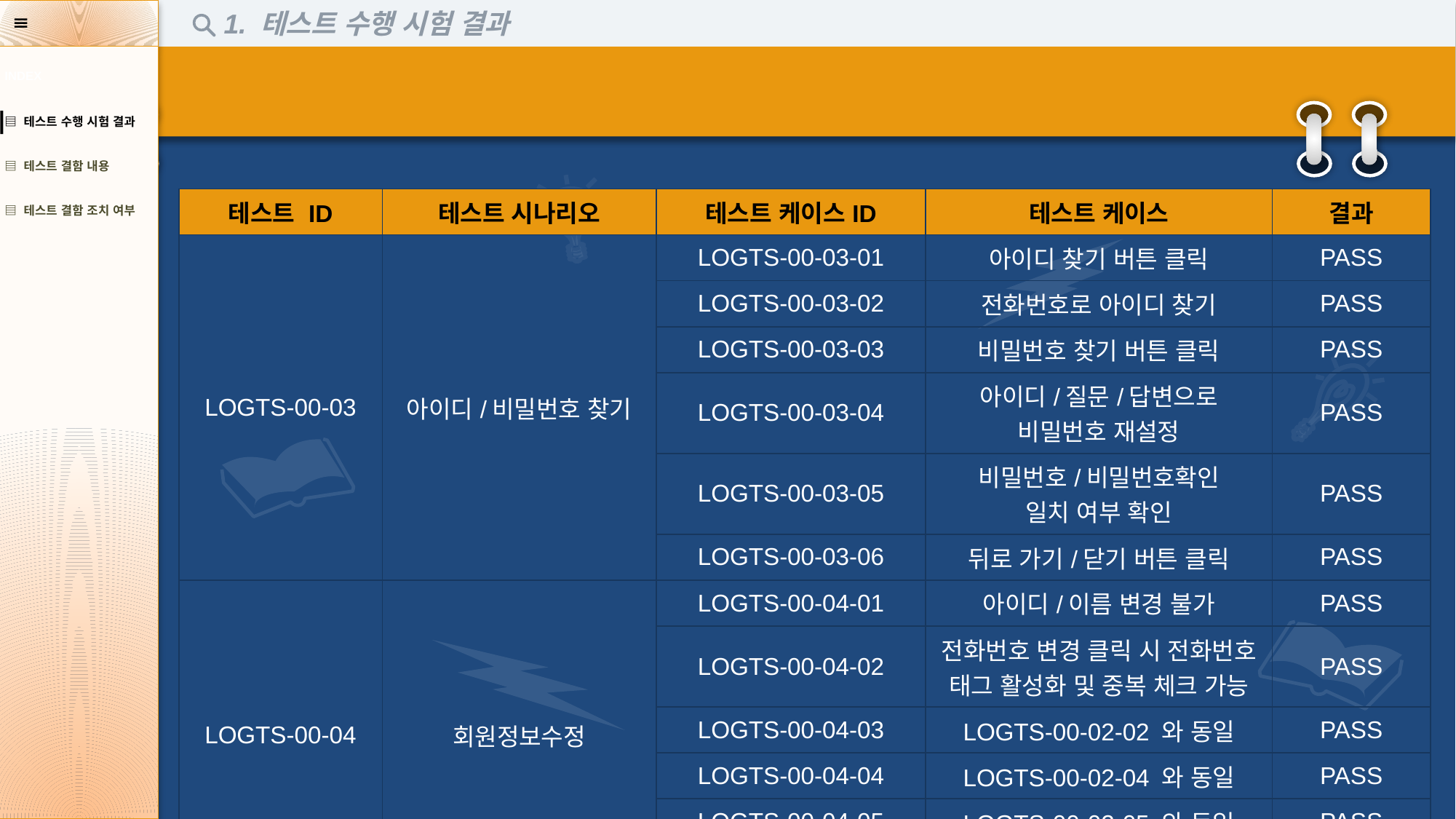

1. 테스트 수행 시험 결과

| INDEX |
| --- |
| ▤ 테스트 수행 시험 결과 |
| ▤ 테스트 결함 내용 |
| ▤ 테스트 결함 조치 여부 |

| 테스트 ID | 테스트 시나리오 | 테스트 케이스ID | 테스트 케이스 | 결과 |
| --- | --- | --- | --- | --- |
| LOGTS-00-03 | 아이디/비밀번호 찾기 | LOGTS-00-03-01 | 아이디 찾기 버튼 클릭 | PASS |
|  |  | LOGTS-00-03-02 | 전화번호로 아이디 찾기 | PASS |
|  |  | LOGTS-00-03-03 | 비밀번호 찾기 버튼 클릭 | PASS |
|  |  | LOGTS-00-03-04 | 아이디/질문/답변으로 비밀번호 재설정 | PASS |
|  |  | LOGTS-00-03-05 | 비밀번호/비밀번호확인 일치 여부 확인 | PASS |
|  |  | LOGTS-00-03-06 | 뒤로 가기/닫기 버튼 클릭 | PASS |
| LOGTS-00-04 | 회원정보수정 | LOGTS-00-04-01 | 아이디/이름 변경 불가 | PASS |
|  |  | LOGTS-00-04-02 | 전화번호 변경 클릭 시 전화번호 태그 활성화 및 중복 체크 가능 | PASS |
|  |  | LOGTS-00-04-03 | LOGTS-00-02-02 와 동일 | PASS |
|  |  | LOGTS-00-04-04 | LOGTS-00-02-04 와 동일 | PASS |
|  |  | LOGTS-00-04-05 | LOGTS-00-02-05 와 동일 | PASS |
|  |  | LOGTS-00-04-06 | LOGTS-00-02-06 와 동일 | PASS |